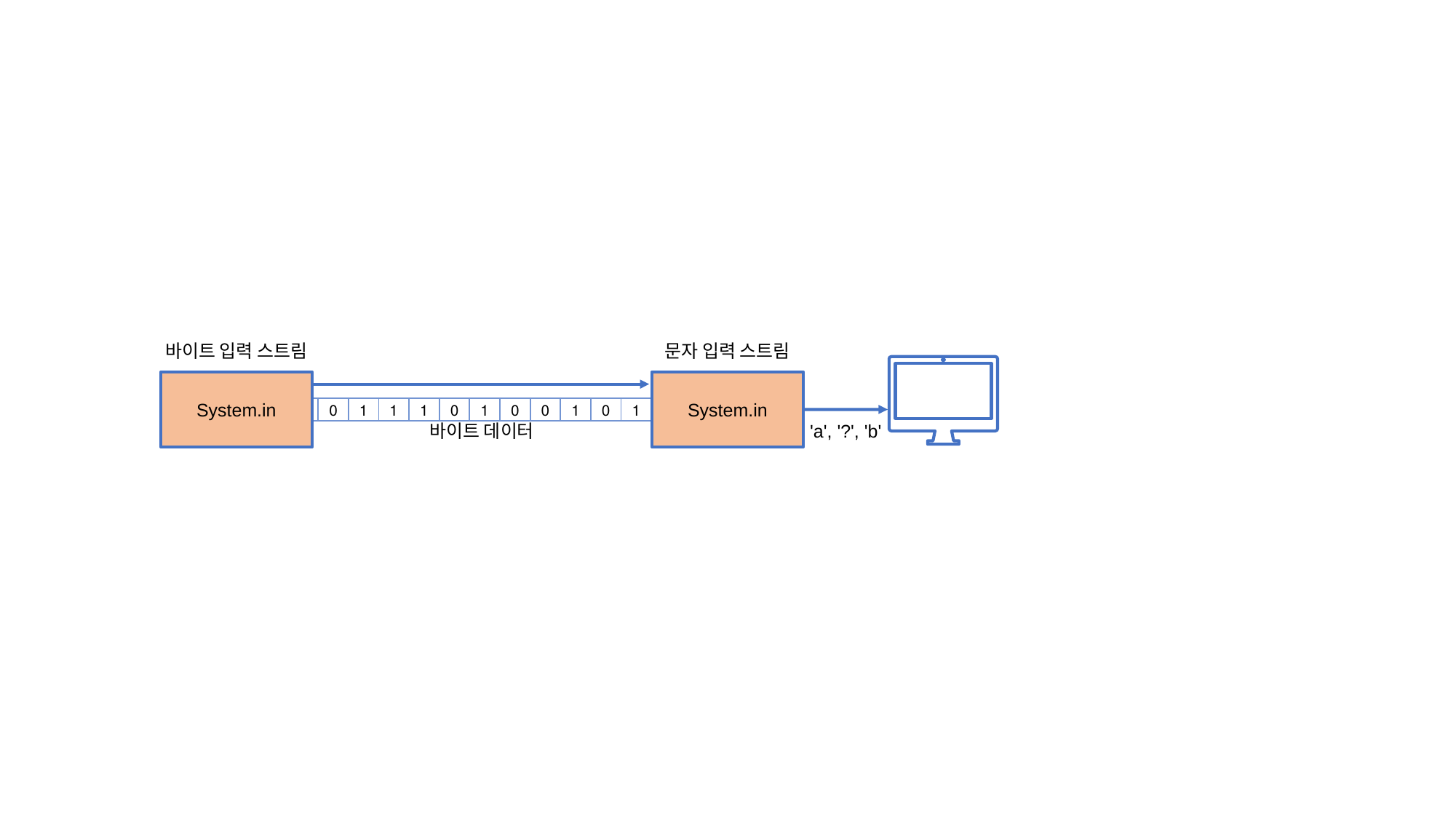

바이트 입력 스트림
문자 입력 스트림

System.in
System.in

| 0 | 0 | 1 | 1 | 1 | 0 | 1 | 0 | 0 | 1 | 0 | 1 |
| --- | --- | --- | --- | --- | --- | --- | --- | --- | --- | --- | --- |

바이트 데이터
'a', '?', 'b'